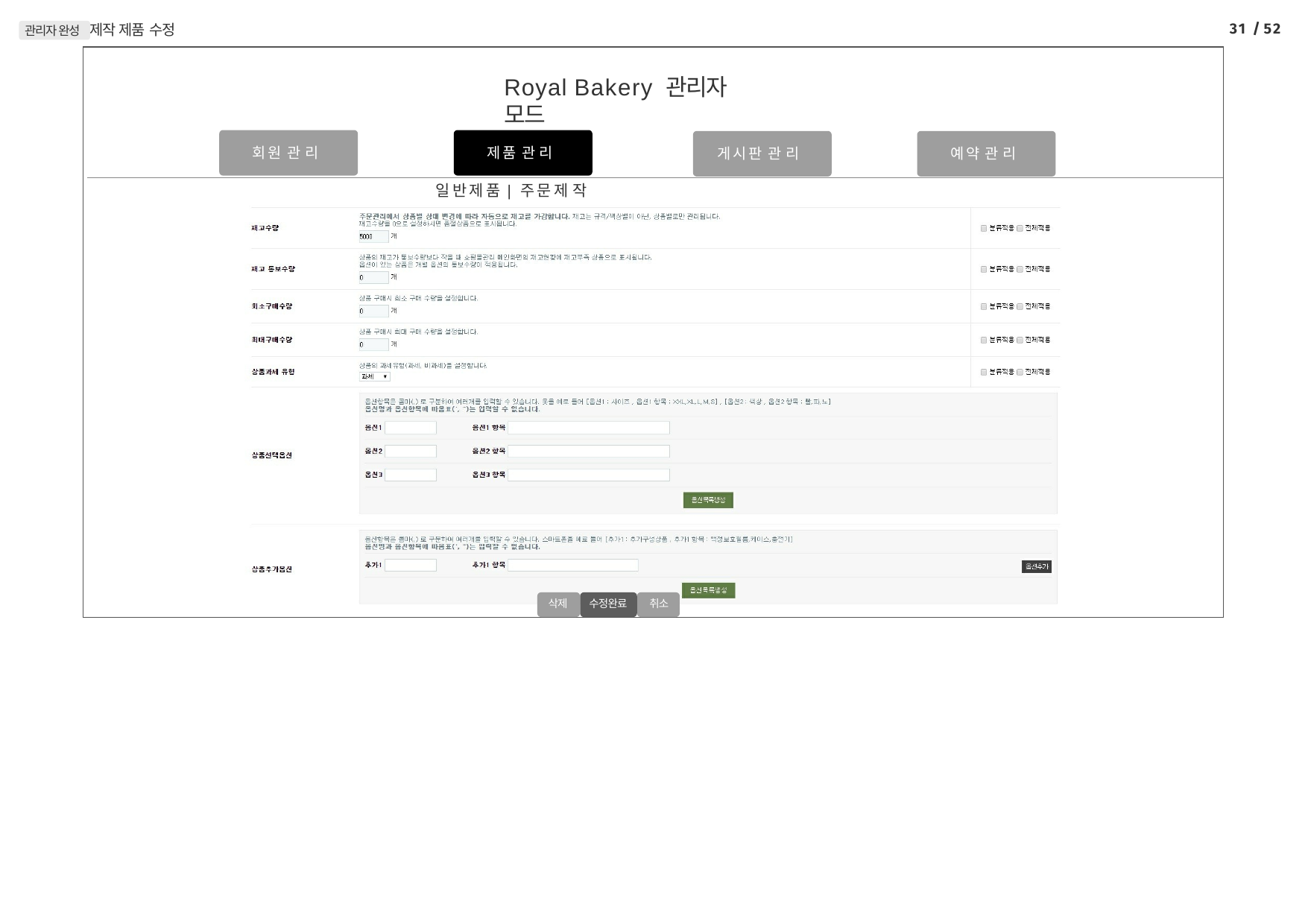

31 / 52
관리자 완성    제작 제품 수정

Royal Bakery 관리자 모드

회 원  관 리
제 품  관 리
게 시 판  관 리
예 약  관 리

일 반 제 품 | 주 문 제 작

삭제	수정완료	취소